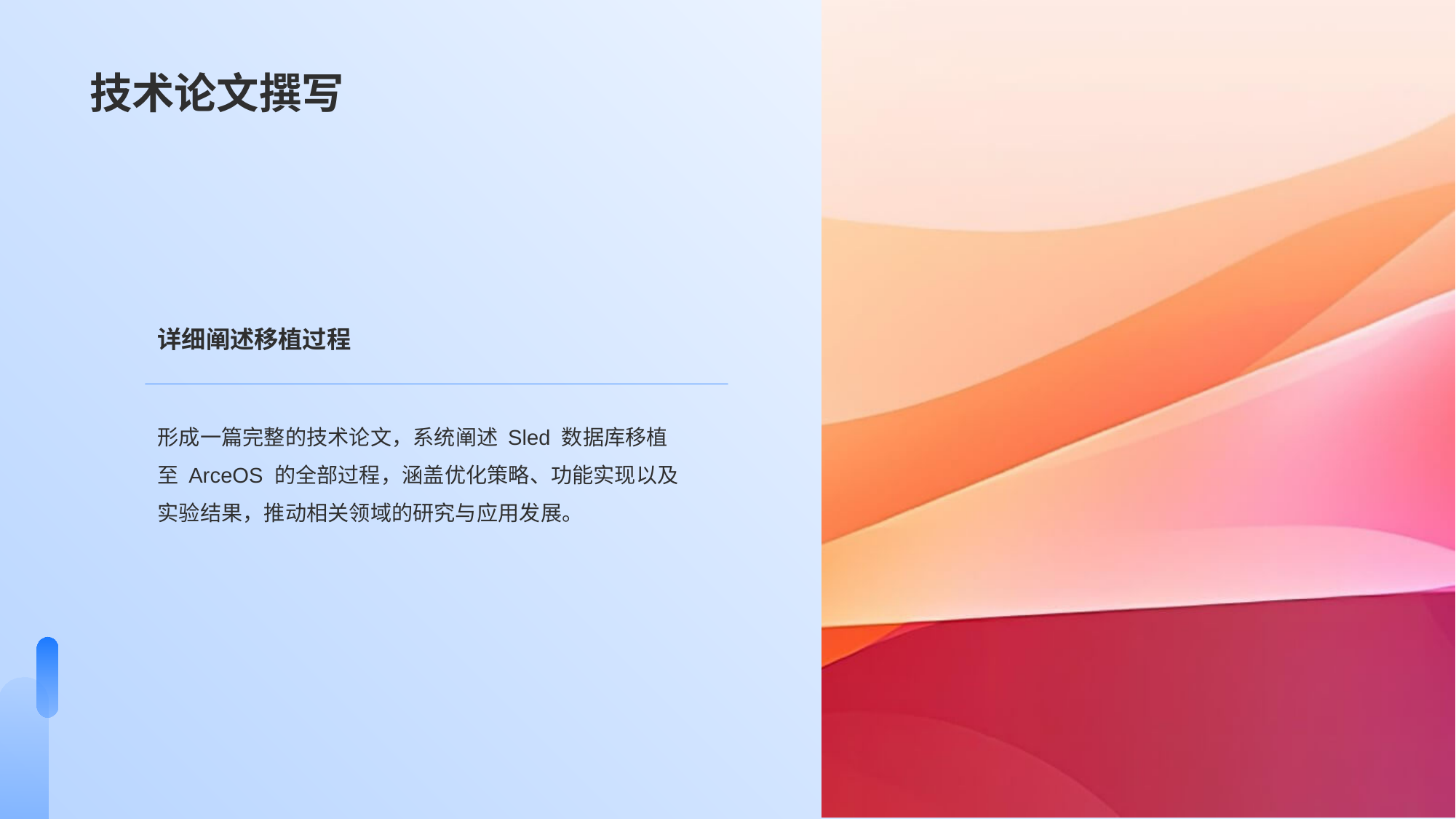

# 技术论文撰写
详细阐述移植过程
形成一篇完整的技术论文，系统阐述 Sled 数据库移植至 ArceOS 的全部过程，涵盖优化策略、功能实现以及实验结果，推动相关领域的研究与应用发展。